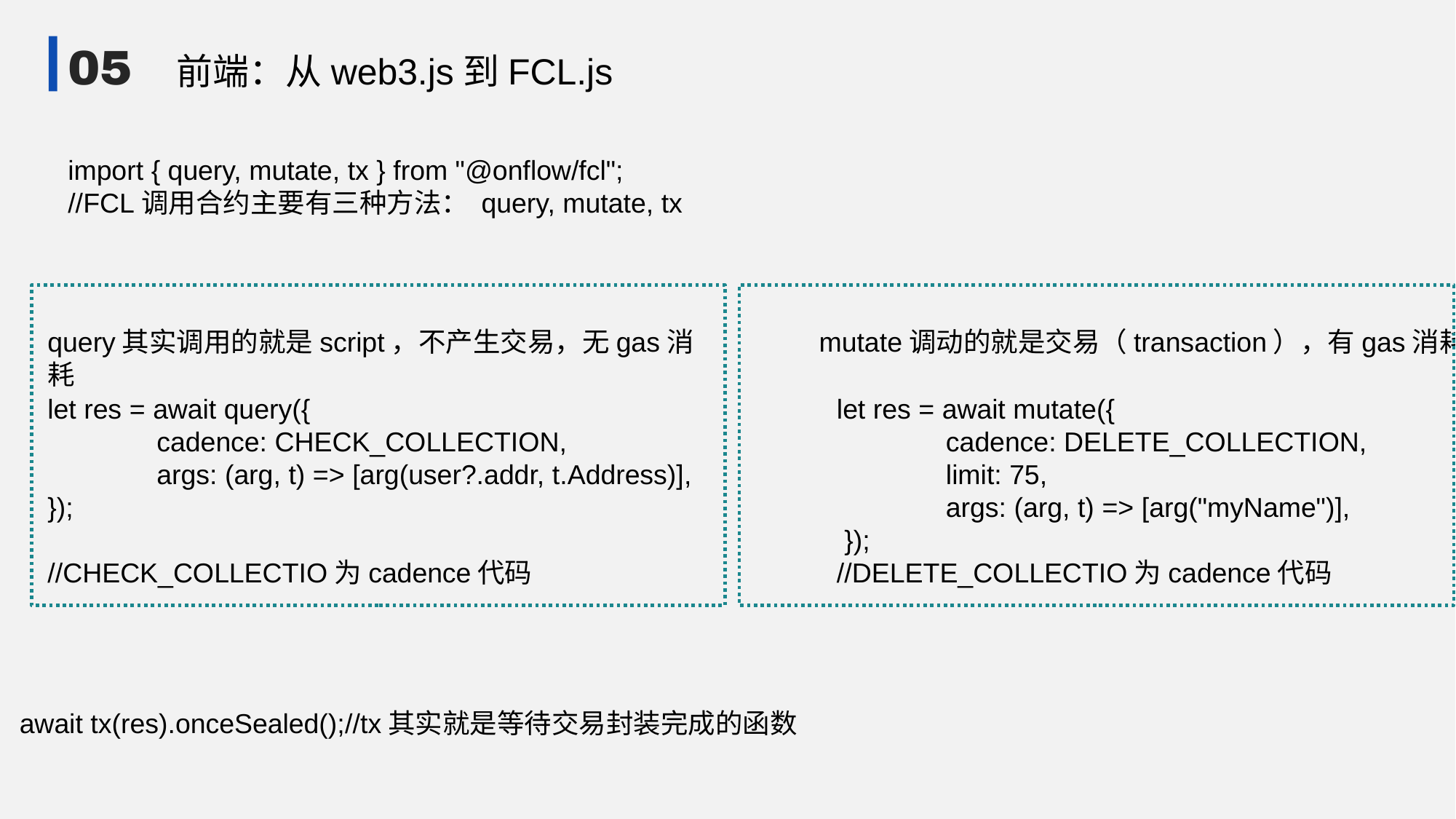

05  前端：从web3.js到FCL.js

import { query, mutate, tx } from "@onflow/fcl";
//FCL调用合约主要有三种方法： query, mutate, tx

query其实调用的就是script，不产生交易，无gas消耗
mutate调动的就是交易（transaction），有gas消耗
let res = await query({
	cadence: CHECK_COLLECTION,
	args: (arg, t) => [arg(user?.addr, t.Address)],
});

//CHECK_COLLECTIO为cadence代码
let res = await mutate({
	cadence: DELETE_COLLECTION,
	limit: 75,
	args: (arg, t) => [arg("myName")],
 });
//DELETE_COLLECTIO为cadence代码
await tx(res).onceSealed();//tx其实就是等待交易封装完成的函数